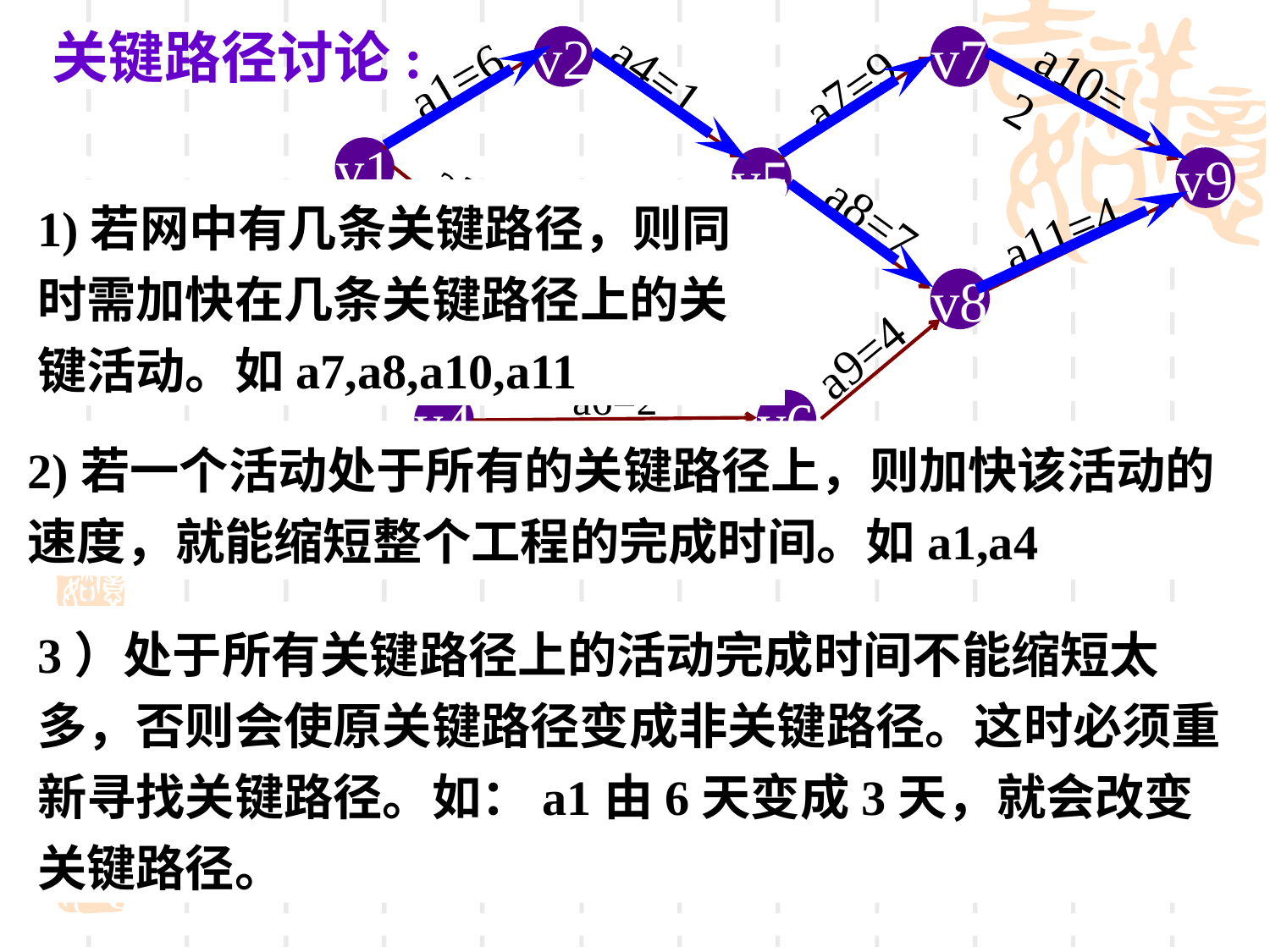

关键路径讨论:
v2
v7
a4=1
a10=2
a1=6
a7=9

v1
v5
v9
a2=4

a8=7
a5=1

a11=4

a3=5
v3
v8

a9=4
a6=2
v4
v6

1)若网中有几条关键路径，则同时需加快在几条关键路径上的关键活动。如a7,a8,a10,a11
2)若一个活动处于所有的关键路径上，则加快该活动的速度，就能缩短整个工程的完成时间。如a1,a4
3）处于所有关键路径上的活动完成时间不能缩短太多，否则会使原关键路径变成非关键路径。这时必须重新寻找关键路径。如：a1由6天变成3天，就会改变关键路径。